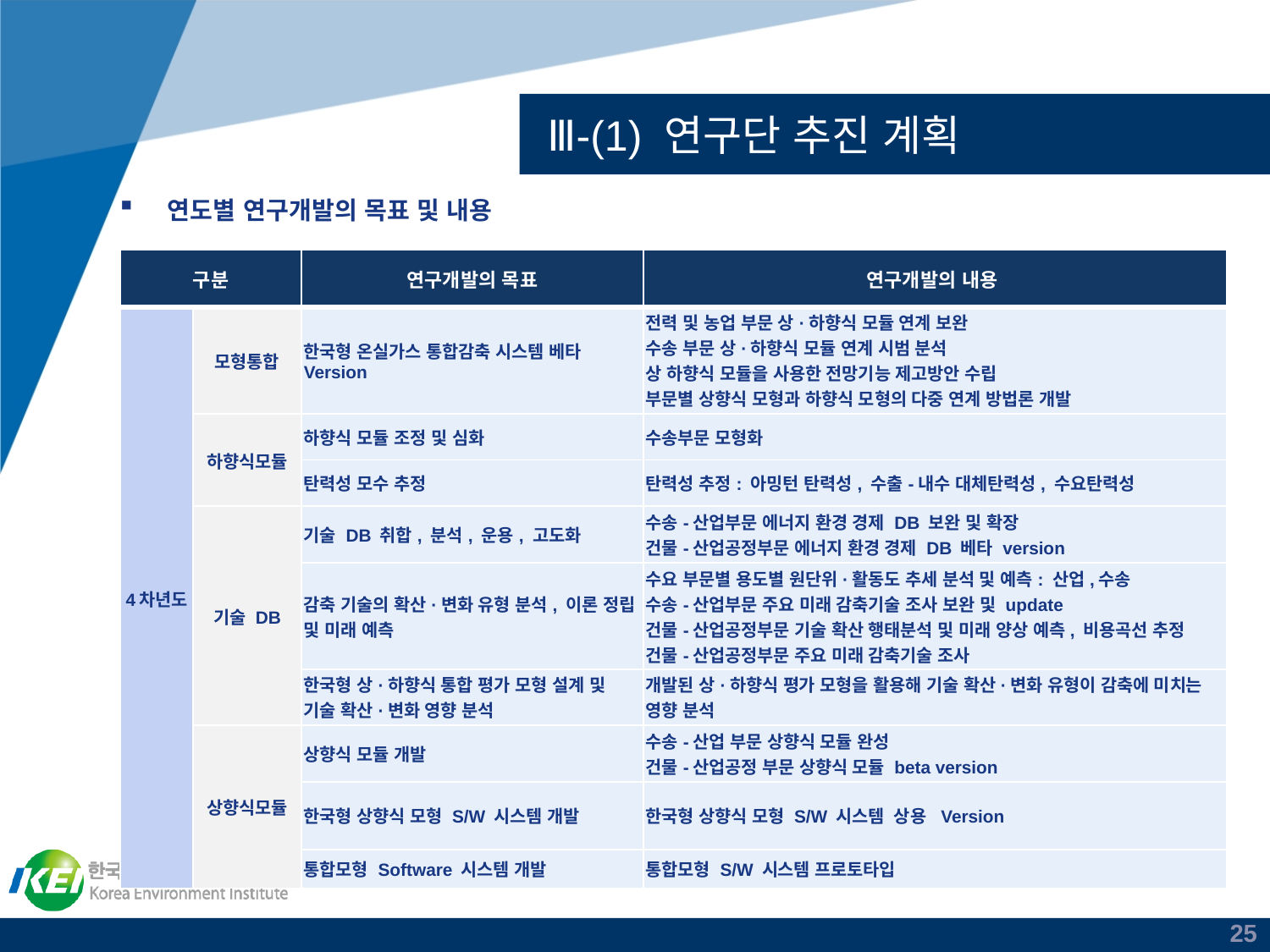

# Ⅲ-(1) 연구단 추진 계획
연도별 연구개발의 목표 및 내용
| 구분 |  | 연구개발의 목표 | 연구개발의 내용 |
| --- | --- | --- | --- |
| 4차년도 | 모형통합 | 한국형 온실가스 통합감축 시스템 베타 Version | 전력 및 농업 부문 상·하향식 모듈 연계 보완 수송 부문 상·하향식 모듈 연계 시범 분석 상 하향식 모듈을 사용한 전망기능 제고방안 수립 부문별 상향식 모형과 하향식 모형의 다중 연계 방법론 개발 |
|  | 하향식모듈 | 하향식 모듈 조정 및 심화 | 수송부문 모형화 |
|  |  | 탄력성 모수 추정 | 탄력성 추정: 아밍턴 탄력성, 수출-내수 대체탄력성, 수요탄력성 |
|  | 기술 DB | 기술 DB 취합, 분석, 운용, 고도화 | 수송-산업부문 에너지 환경 경제 DB 보완 및 확장 건물-산업공정부문 에너지 환경 경제 DB 베타 version |
|  |  | 감축 기술의 확산·변화 유형 분석, 이론 정립 및 미래 예측 | 수요 부문별 용도별 원단위·활동도 추세 분석 및 예측: 산업,수송 수송-산업부문 주요 미래 감축기술 조사 보완 및 update 건물-산업공정부문 기술 확산 행태분석 및 미래 양상 예측, 비용곡선 추정 건물-산업공정부문 주요 미래 감축기술 조사 |
|  |  | 한국형 상·하향식 통합 평가 모형 설계 및 기술 확산·변화 영향 분석 | 개발된 상·하향식 평가 모형을 활용해 기술 확산·변화 유형이 감축에 미치는 영향 분석 |
|  | 상향식모듈 | 상향식 모듈 개발 | 수송-산업 부문 상향식 모듈 완성 건물-산업공정 부문 상향식 모듈 beta version |
|  |  | 한국형 상향식 모형 S/W 시스템 개발 | 한국형 상향식 모형 S/W 시스템 상용 Version |
|  |  | 통합모형 Software 시스템 개발 | 통합모형 S/W 시스템 프로토타입 |
25